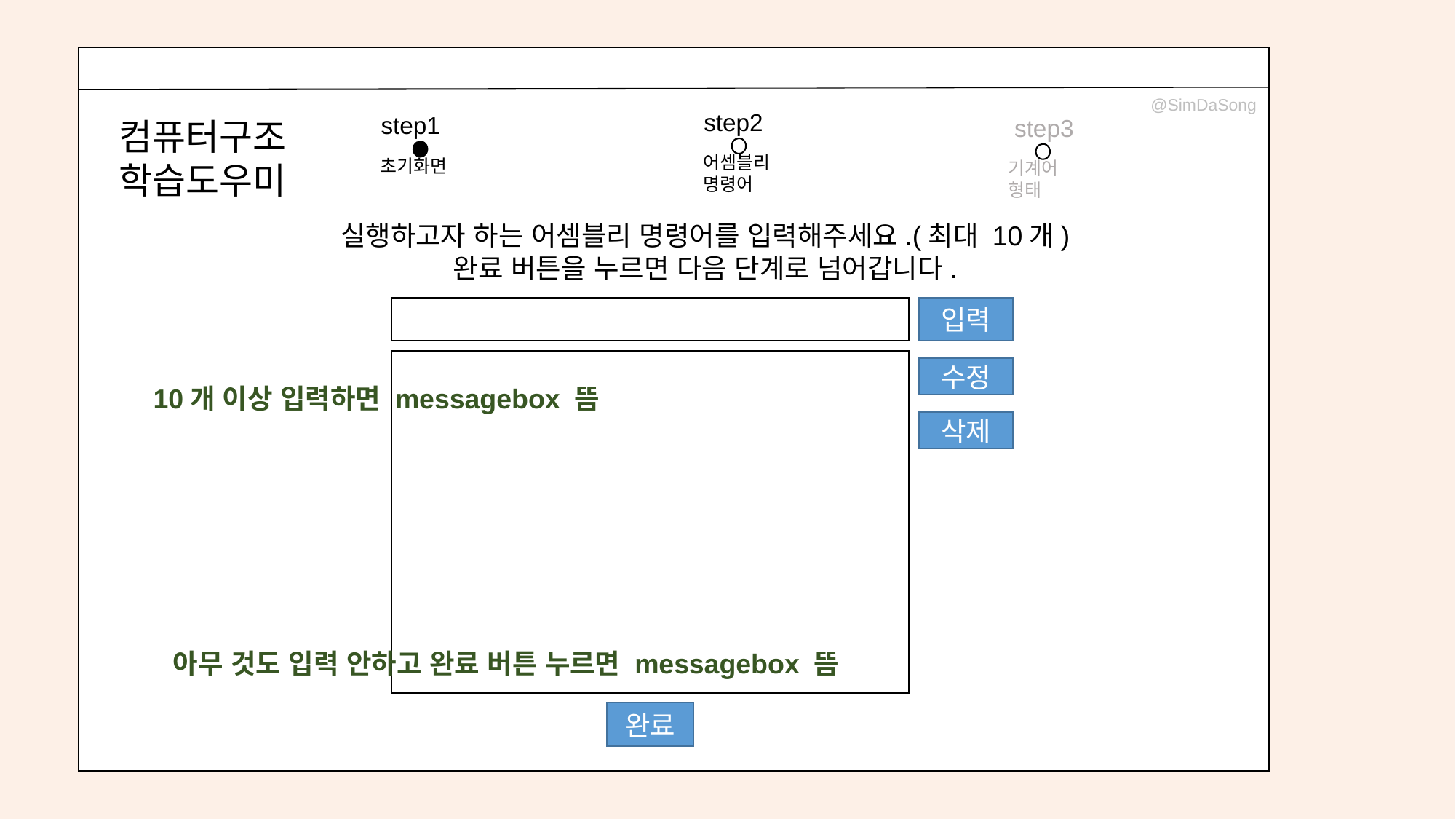

@SimDaSong
step2
step1
step3
컴퓨터구조
학습도우미

어셈블리
명령어
초기화면
기계어 형태
실행하고자 하는 어셈블리 명령어를 입력해주세요.(최대 10개)
완료 버튼을 누르면 다음 단계로 넘어갑니다.

입력

수정
10개 이상 입력하면 messagebox 뜸
삭제
아무 것도 입력 안하고 완료 버튼 누르면 messagebox 뜸
완료